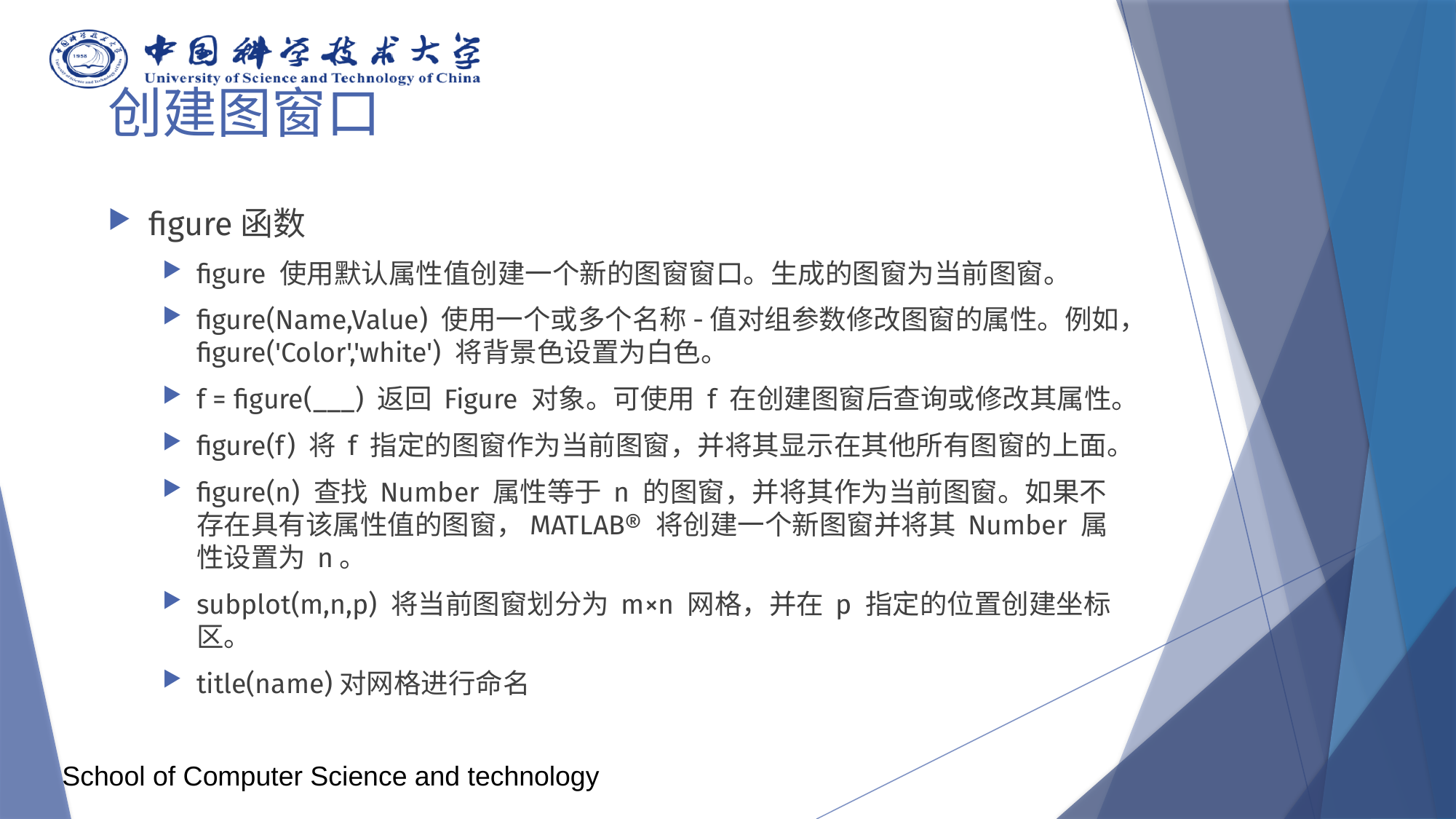

# 创建图窗口
figure函数
figure 使用默认属性值创建一个新的图窗窗口。生成的图窗为当前图窗。
figure(Name,Value) 使用一个或多个名称-值对组参数修改图窗的属性。例如，figure('Color','white') 将背景色设置为白色。
f = figure(___) 返回 Figure 对象。可使用 f 在创建图窗后查询或修改其属性。
figure(f) 将 f 指定的图窗作为当前图窗，并将其显示在其他所有图窗的上面。
figure(n) 查找 Number 属性等于 n 的图窗，并将其作为当前图窗。如果不存在具有该属性值的图窗，MATLAB® 将创建一个新图窗并将其 Number 属性设置为 n。
subplot(m,n,p) 将当前图窗划分为 m×n 网格，并在 p 指定的位置创建坐标区。
title(name)对网格进行命名